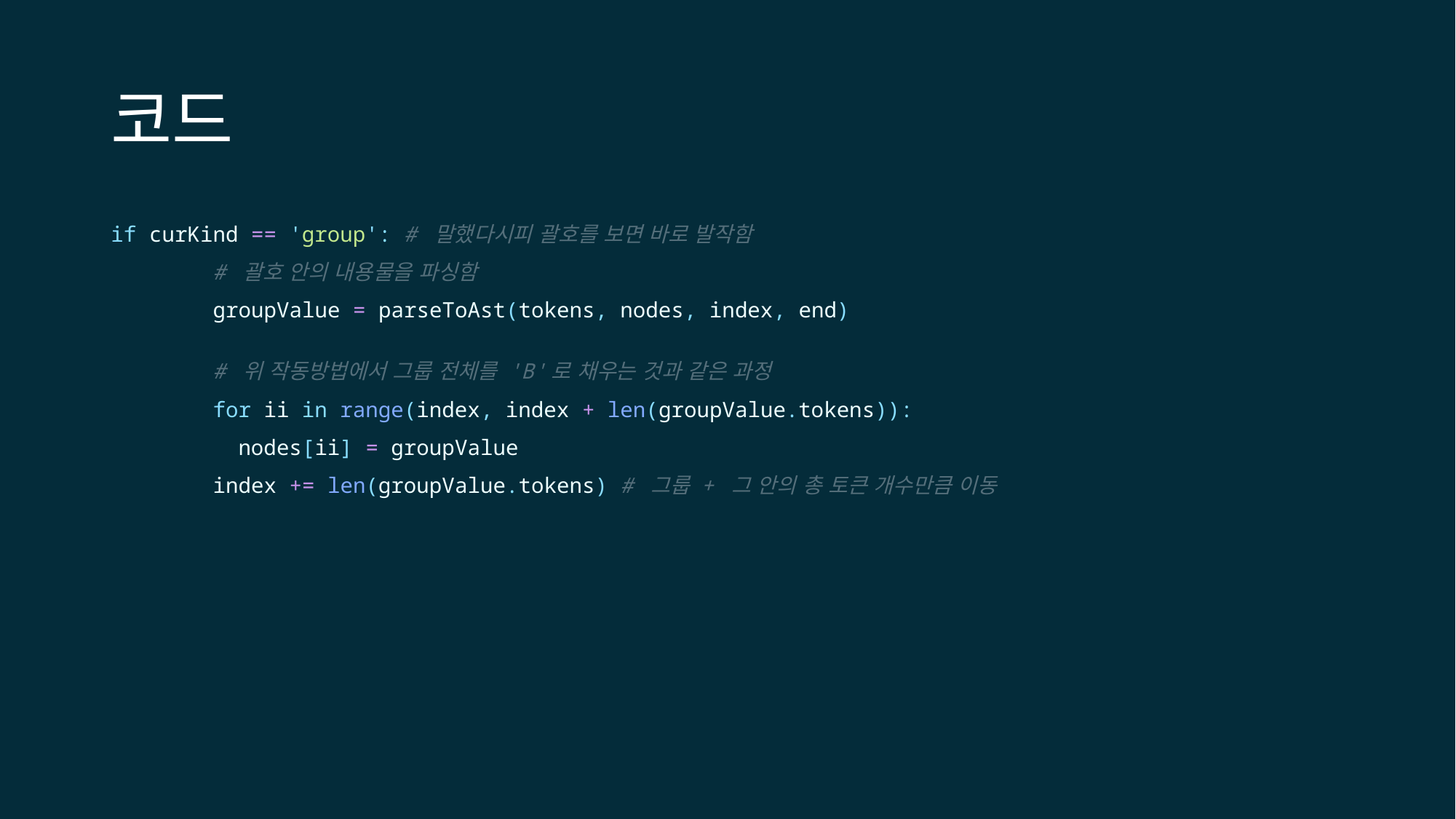

# 코드
if curKind == 'group': # 말했다시피 괄호를 보면 바로 발작함
        # 괄호 안의 내용물을 파싱함
        groupValue = parseToAst(tokens, nodes, index, end)
        # 위 작동방법에서 그룹 전체를 'B'로 채우는 것과 같은 과정
        for ii in range(index, index + len(groupValue.tokens)):
          nodes[ii] = groupValue
        index += len(groupValue.tokens) # 그룹 + 그 안의 총 토큰 개수만큼 이동